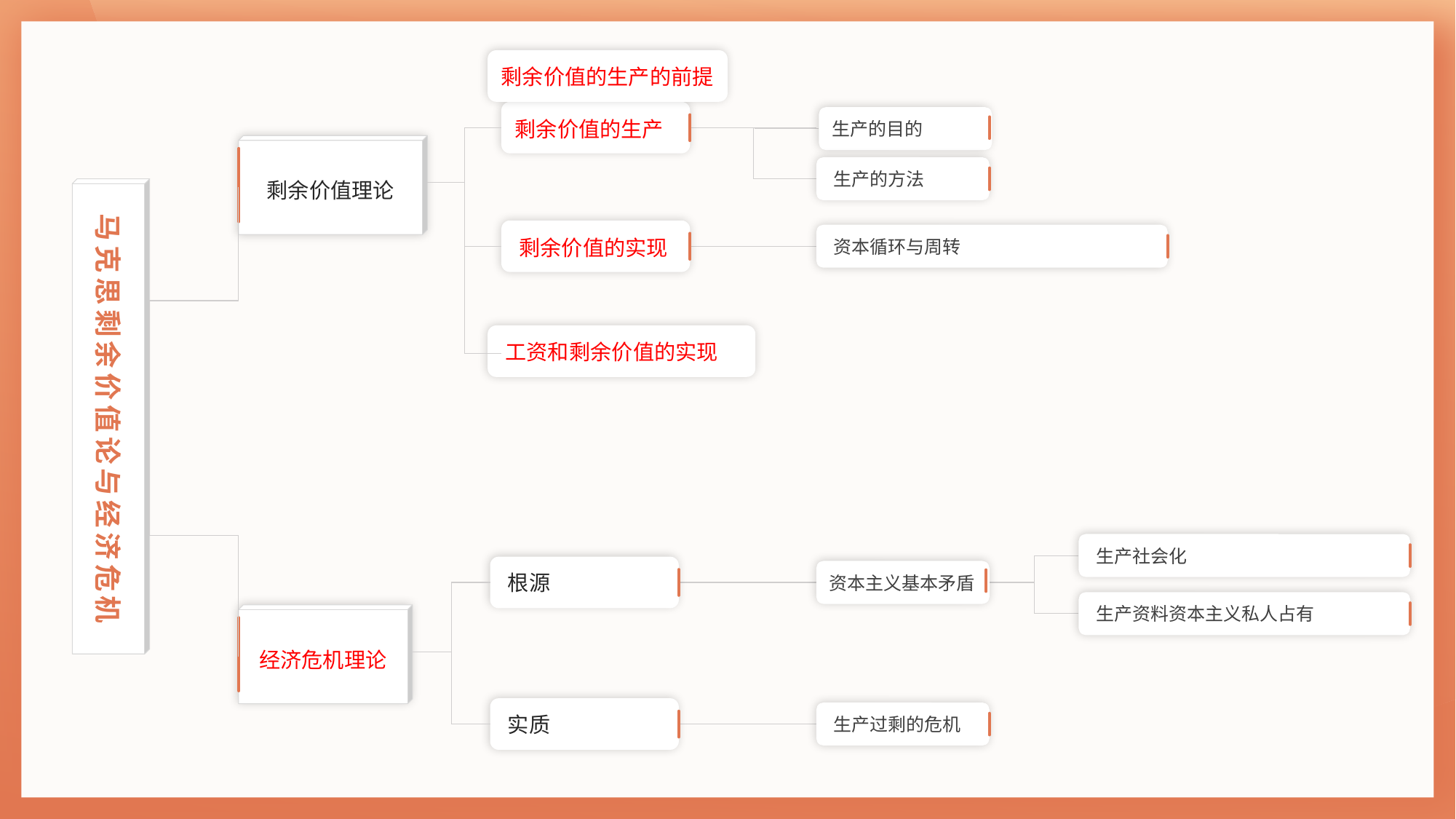

剩余价值的生产的前提
剩余价值的生产
生产的目的
剩余价值理论
生产的方法
马克思剩余价值论与经济危机
剩余价值的实现
资本循环与周转
生产社会化
根源
资本主义基本矛盾
生产资料资本主义私人占有
经济危机理论
实质
生产过剩的危机
工资和剩余价值的实现